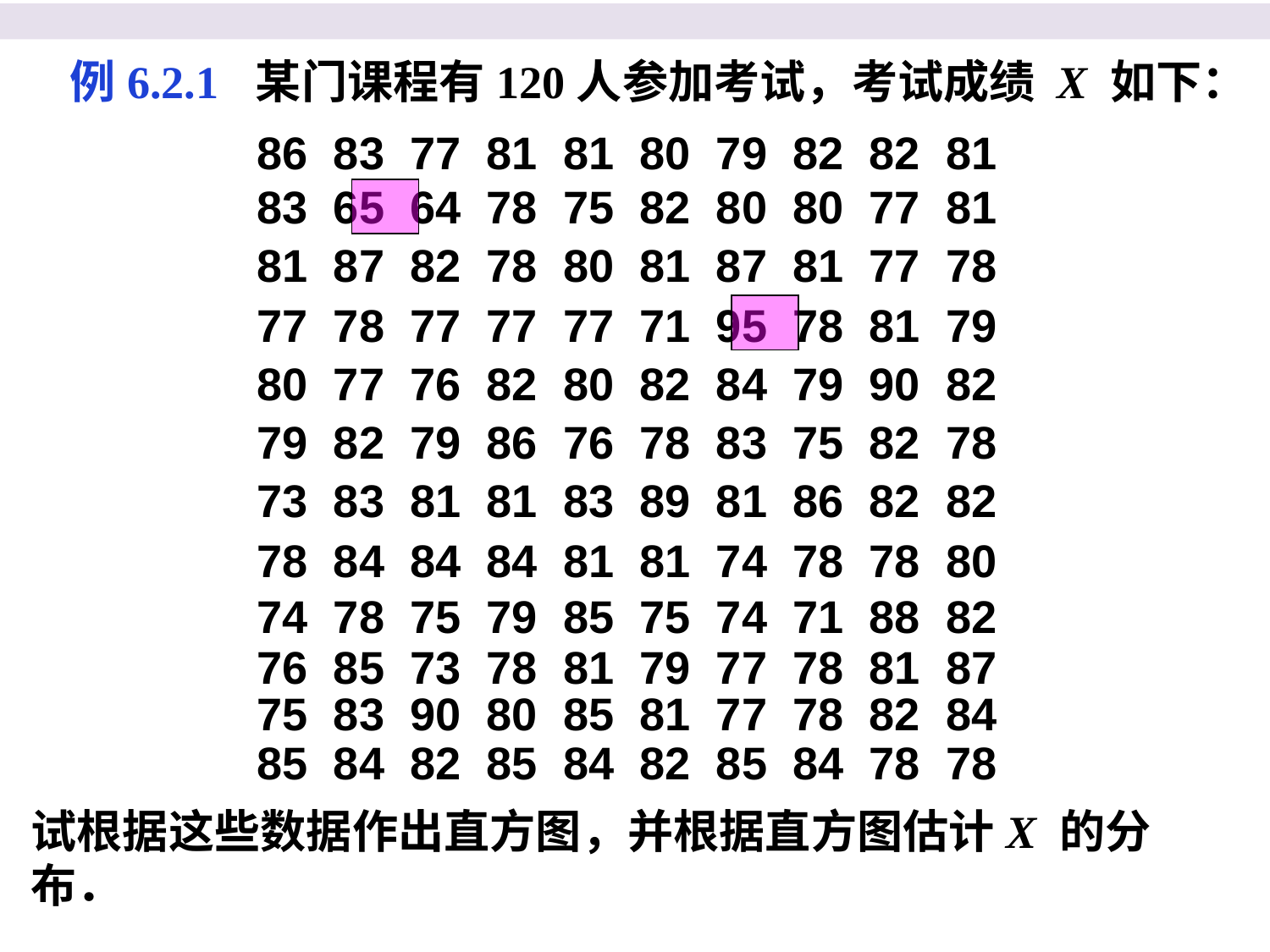

例6.2.1  某门课程有120人参加考试，考试成绩 X 如下：
86  83  77  81  81  80  79  82  82  81
83  65  64  78  75  82  80  80  77  81

81  87  82  78  80  81  87  81  77  78
77  78  77  77  77  71  95  78  81  79

80  77  76  82  80  82  84  79  90  82
79  82  79  86  76  78  83  75  82  78
73  83  81  81  83  89  81  86  82  82
78  84  84  84  81  81  74  78  78  80
74  78  75  79  85  75  74  71  88  82
76  85  73  78  81  79  77  78  81  87
75  83  90  80  85  81  77  78  82  84
85  84  82  85  84  82  85  84  78  78
试根据这些数据作出直方图，并根据直方图估计X 的分布．